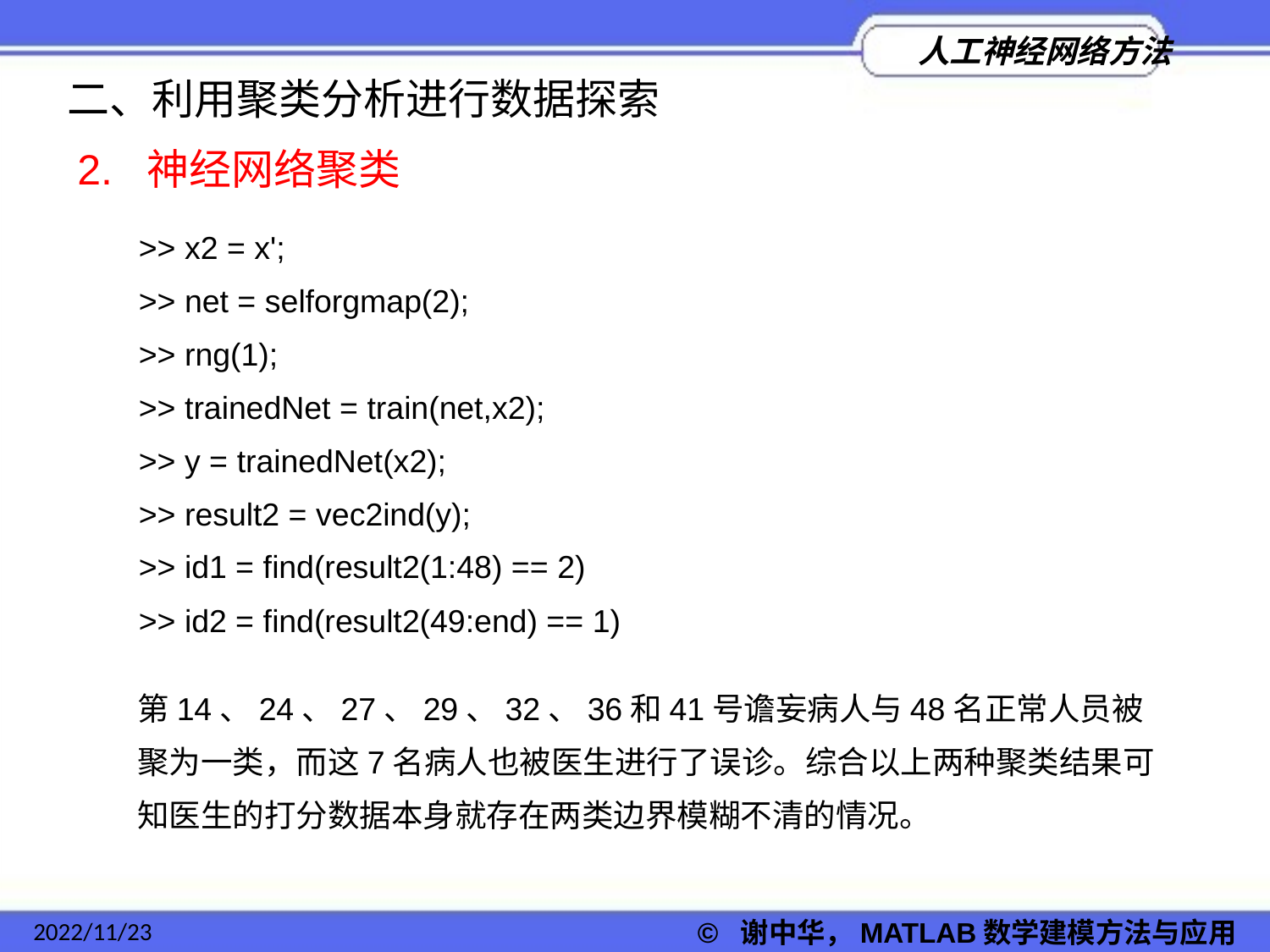

二、利用聚类分析进行数据探索
2.  神经网络聚类
>> x2 = x';
>> net = selforgmap(2);
>> rng(1);
>> trainedNet = train(net,x2);
>> y = trainedNet(x2);
>> result2 = vec2ind(y);
>> id1 = find(result2(1:48) == 2)
>> id2 = find(result2(49:end) == 1)
第14、24、27、29、32、36和41号谵妄病人与48名正常人员被聚为一类，而这7名病人也被医生进行了误诊。综合以上两种聚类结果可知医生的打分数据本身就存在两类边界模糊不清的情况。
2022/11/23
©  谢中华，MATLAB数学建模方法与应用